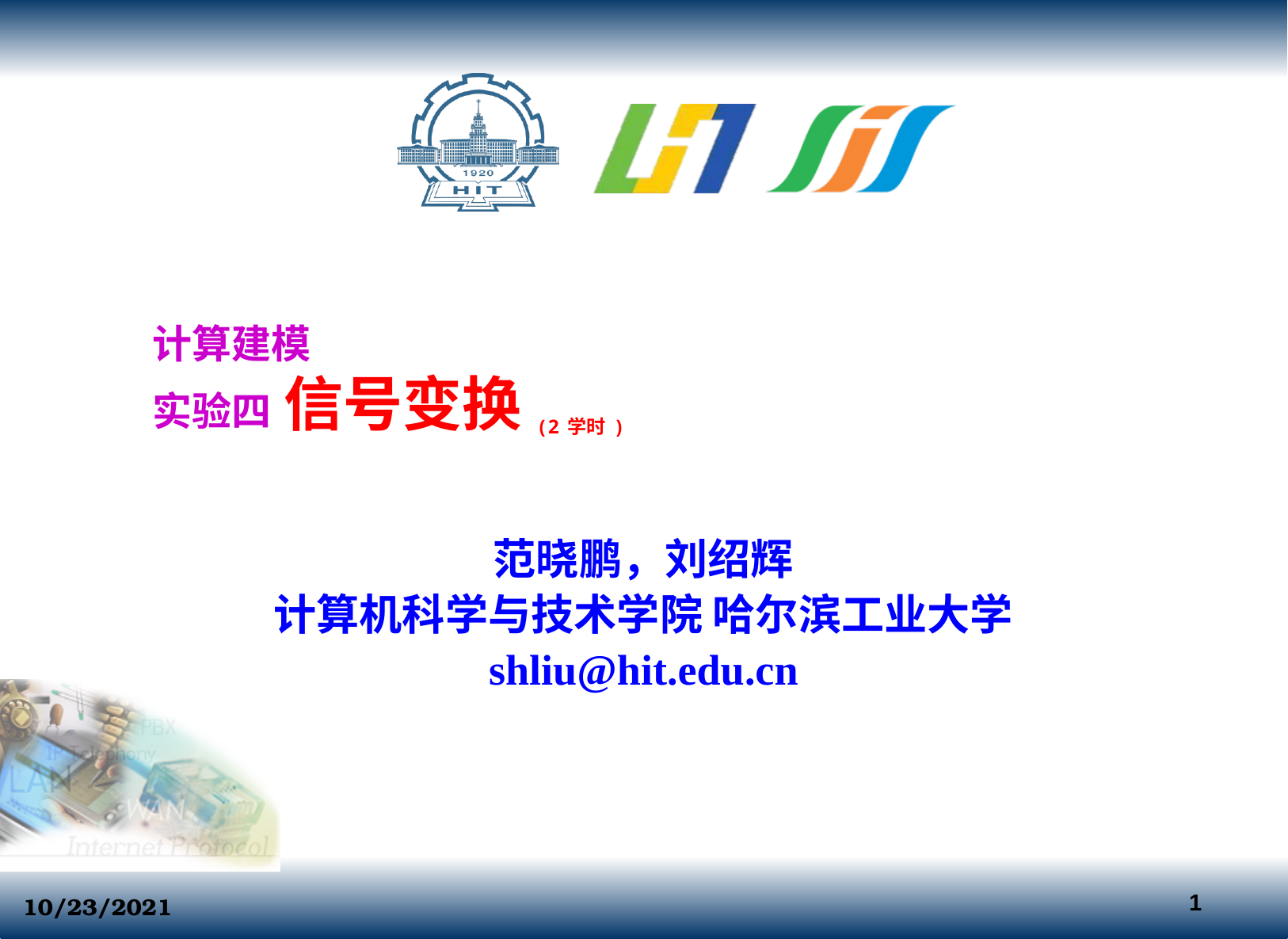

计算建模
实验四 信号变换(2学时)
范晓鹏，刘绍辉
计算机科学与技术学院 哈尔滨工业大学
shliu@hit.edu.cn